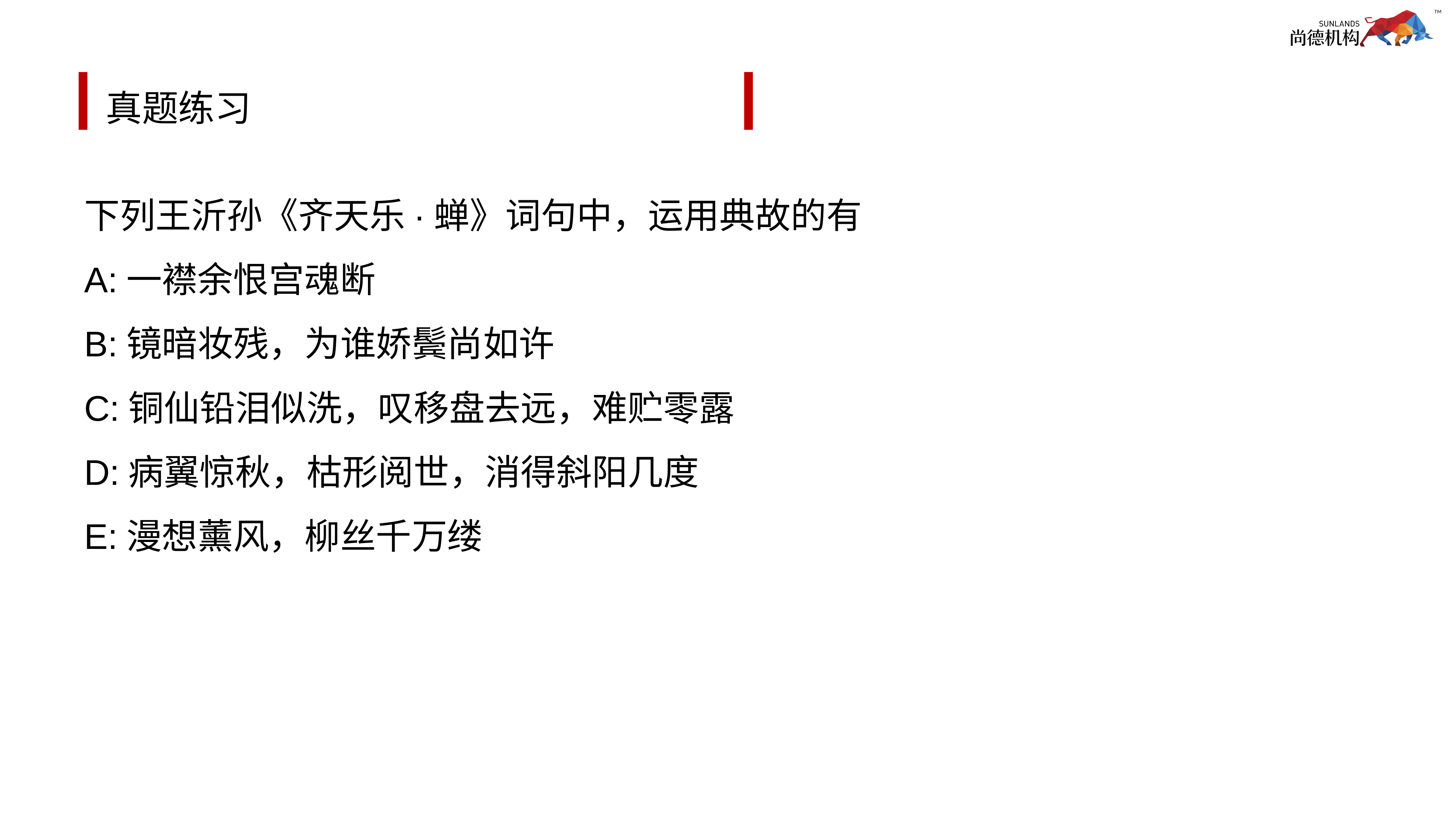

# 真题练习
下列王沂孙《齐天乐·蝉》词句中，运用典故的有
A:一襟余恨宫魂断
B:镜暗妆残，为谁娇鬓尚如许
C:铜仙铅泪似洗，叹移盘去远，难贮零露
D:病翼惊秋，枯形阅世，消得斜阳几度
E:漫想薰风，柳丝千万缕